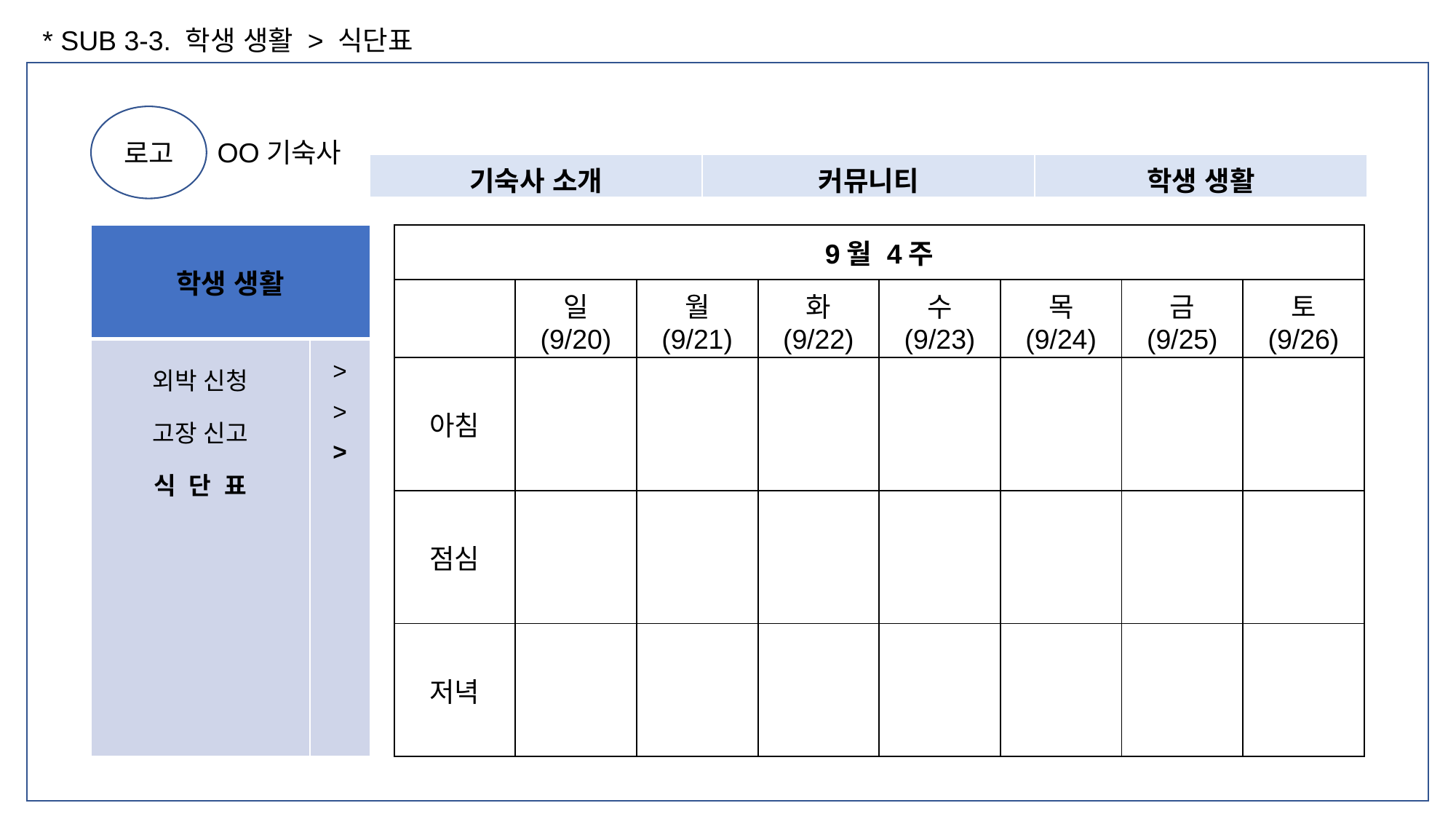

* SUB 3-3. 학생 생활 > 식단표

로고
OO기숙사
| 기숙사 소개 | 커뮤니티 | 학생 생활 |
| --- | --- | --- |
| 9월 4주 |  |  |  |  |  |  |  |
| --- | --- | --- | --- | --- | --- | --- | --- |
|  | 일 (9/20) | 월 (9/21) | 화 (9/22) | 수 (9/23) | 목 (9/24) | 금 (9/25) | 토 (9/26) |
| 아침 |  |  |  |  |  |  |  |
| 점심 |  |  |  |  |  |  |  |
| 저녁 |  |  |  |  |  |  |  |
| 학생 생활 |  |
| --- | --- |
| 외박 신청 고장 신고 식 단 표 | > > > |